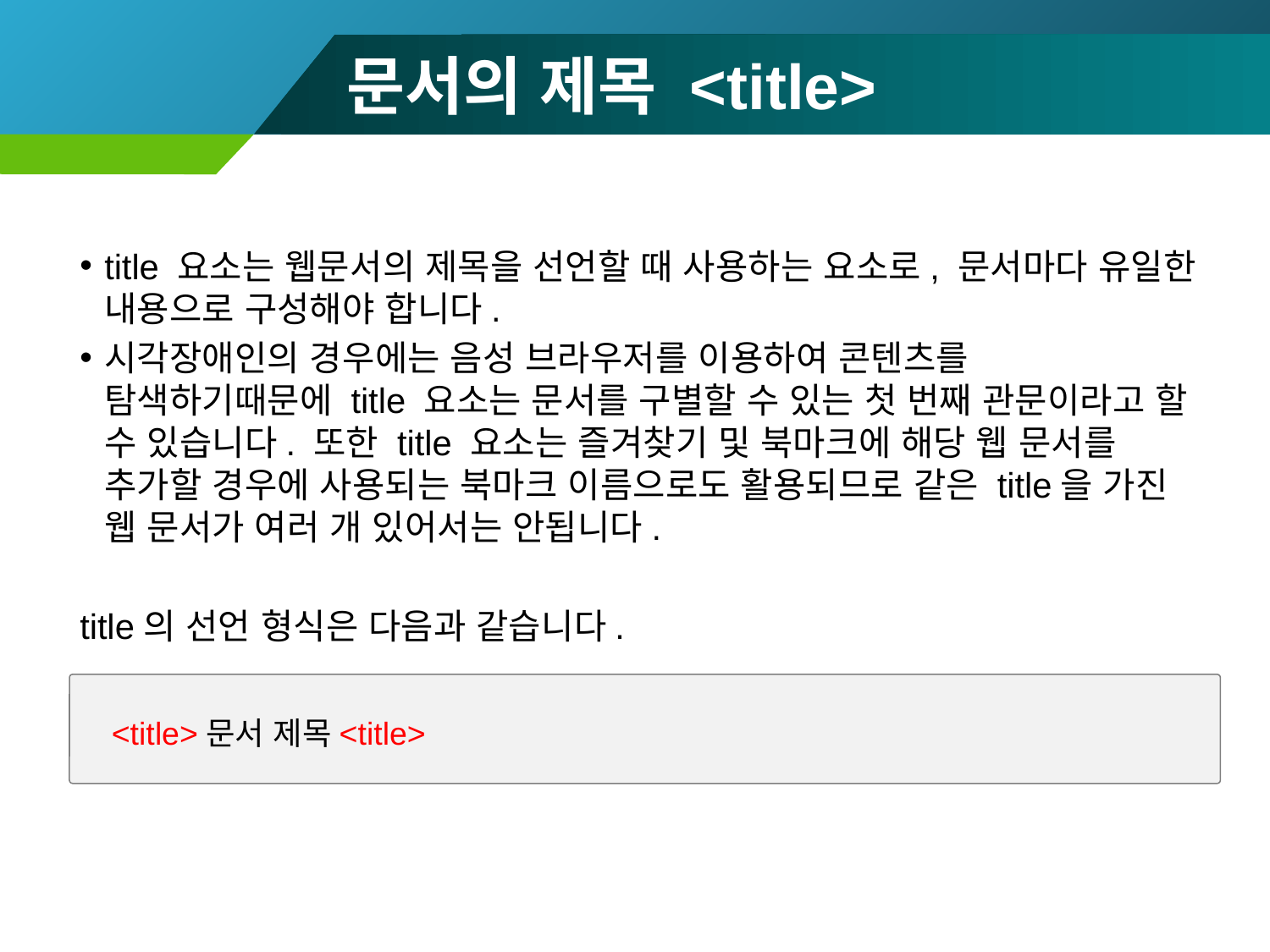

# 문서의 제목 <title>
title 요소는 웹문서의 제목을 선언할 때 사용하는 요소로, 문서마다 유일한 내용으로 구성해야 합니다.
시각장애인의 경우에는 음성 브라우저를 이용하여 콘텐츠를 탐색하기때문에 title 요소는 문서를 구별할 수 있는 첫 번째 관문이라고 할 수 있습니다. 또한 title 요소는 즐겨찾기 및 북마크에 해당 웹 문서를 추가할 경우에 사용되는 북마크 이름으로도 활용되므로 같은 title을 가진 웹 문서가 여러 개 있어서는 안됩니다.

title의 선언 형식은 다음과 같습니다.

<title>문서 제목<title>